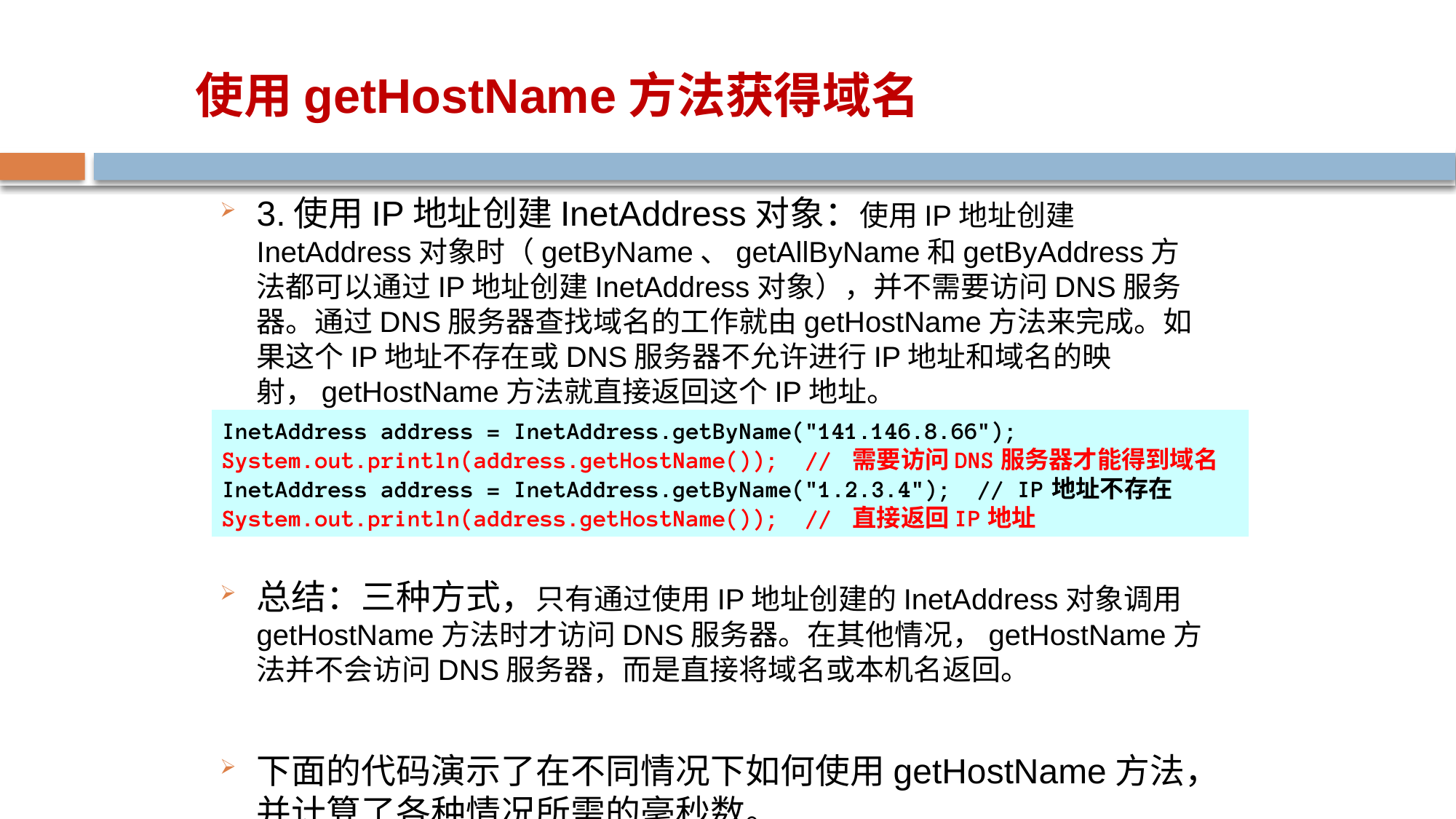

# 使用getHostName方法获得域名
3.使用IP地址创建InetAddress对象：使用IP地址创建InetAddress对象时（getByName、getAllByName和getByAddress方法都可以通过IP地址创建InetAddress对象），并不需要访问DNS服务器。通过DNS服务器查找域名的工作就由getHostName方法来完成。如果这个IP地址不存在或DNS服务器不允许进行IP地址和域名的映射，getHostName方法就直接返回这个IP地址。

总结：三种方式，只有通过使用IP地址创建的InetAddress对象调用getHostName方法时才访问DNS服务器。在其他情况，getHostName方法并不会访问DNS服务器，而是直接将域名或本机名返回。

下面的代码演示了在不同情况下如何使用getHostName方法，并计算了各种情况所需的毫秒数。

InetAddress address = InetAddress.getByName("141.146.8.66");
System.out.println(address.getHostName());  // 需要访问DNS服务器才能得到域名
InetAddress address = InetAddress.getByName("1.2.3.4");  // IP地址不存在
System.out.println(address.getHostName());  // 直接返回IP地址